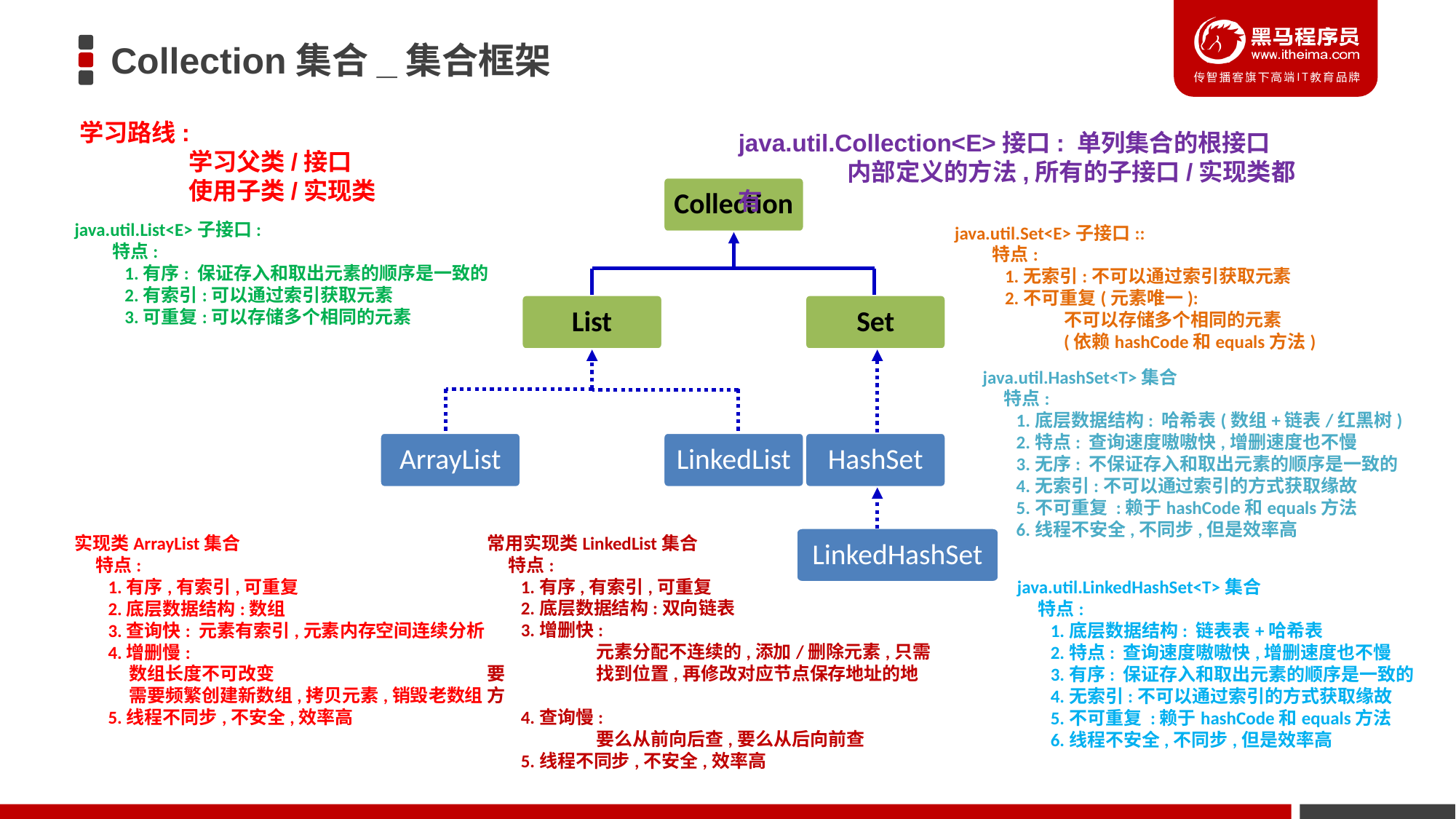

# Collection集合_集合框架
学习路线:
	学习父类/接口
	使用子类/实现类
java.util.Collection<E>接口: 单列集合的根接口
	内部定义的方法,所有的子接口/实现类都有
Collection
java.util.List<E>子接口:
        特点:
            1.有序: 保证存入和取出元素的顺序是一致的
            2.有索引:可以通过索引获取元素
            3.可重复:可以存储多个相同的元素
java.util.Set<E>子接口::
        特点:
            1.无索引:不可以通过索引获取元素
            2.不可重复(元素唯一):
	不可以存储多个相同的元素
	(依赖hashCode和equals方法)
List
Set
ArrayList
HashSet
java.util.HashSet<T>集合
    特点:
        1.底层数据结构: 哈希表(数组+链表/红黑树)
        2.特点: 查询速度嗷嗷快,增删速度也不慢
        3.无序: 不保证存入和取出元素的顺序是一致的
        4.无索引:不可以通过索引的方式获取缘故
        5.不可重复 :赖于hashCode和equals方法
        6.线程不安全,不同步,但是效率高
LinkedList
LinkedHashSet
常用实现类LinkedList集合
    特点:
        1.有序,有索引,可重复
        2.底层数据结构:双向链表
        3.增删快:
	元素分配不连续的,添加/删除元素,只需要	找到位置,再修改对应节点保存地址的地方
        4.查询慢:
            	要么从前向后查,要么从后向前查
        5.线程不同步,不安全,效率高
实现类ArrayList集合
    特点:
        1.有序,有索引,可重复
        2.底层数据结构:数组
        3.查询快: 元素有索引,元素内存空间连续分析
        4.增删慢:
            数组长度不可改变
            需要频繁创建新数组,拷贝元素,销毁老数组
        5.线程不同步,不安全,效率高
java.util.LinkedHashSet<T>集合
    特点:
        1.底层数据结构: 链表表+哈希表
        2.特点: 查询速度嗷嗷快,增删速度也不慢
        3.有序: 保证存入和取出元素的顺序是一致的
        4.无索引:不可以通过索引的方式获取缘故
        5.不可重复 :赖于hashCode和equals方法
        6.线程不安全,不同步,但是效率高